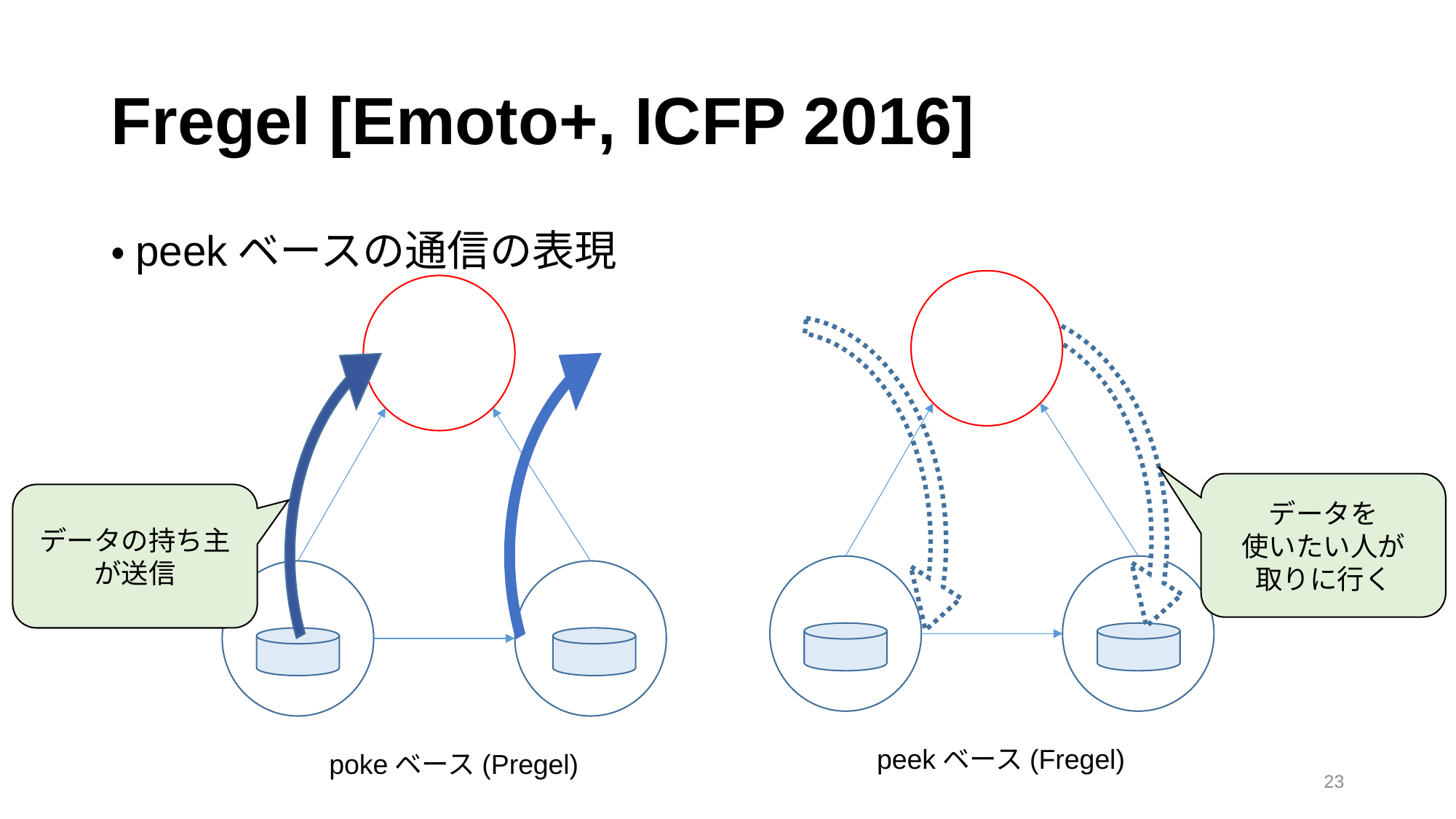

# Fregel [Emoto+, ICFP 2016]
・peekベースの通信の表現

pokeベース(Pregel)

データを
使いたい人が
取りに行く
データの持ち主が送信

peekベース(Fregel)
23